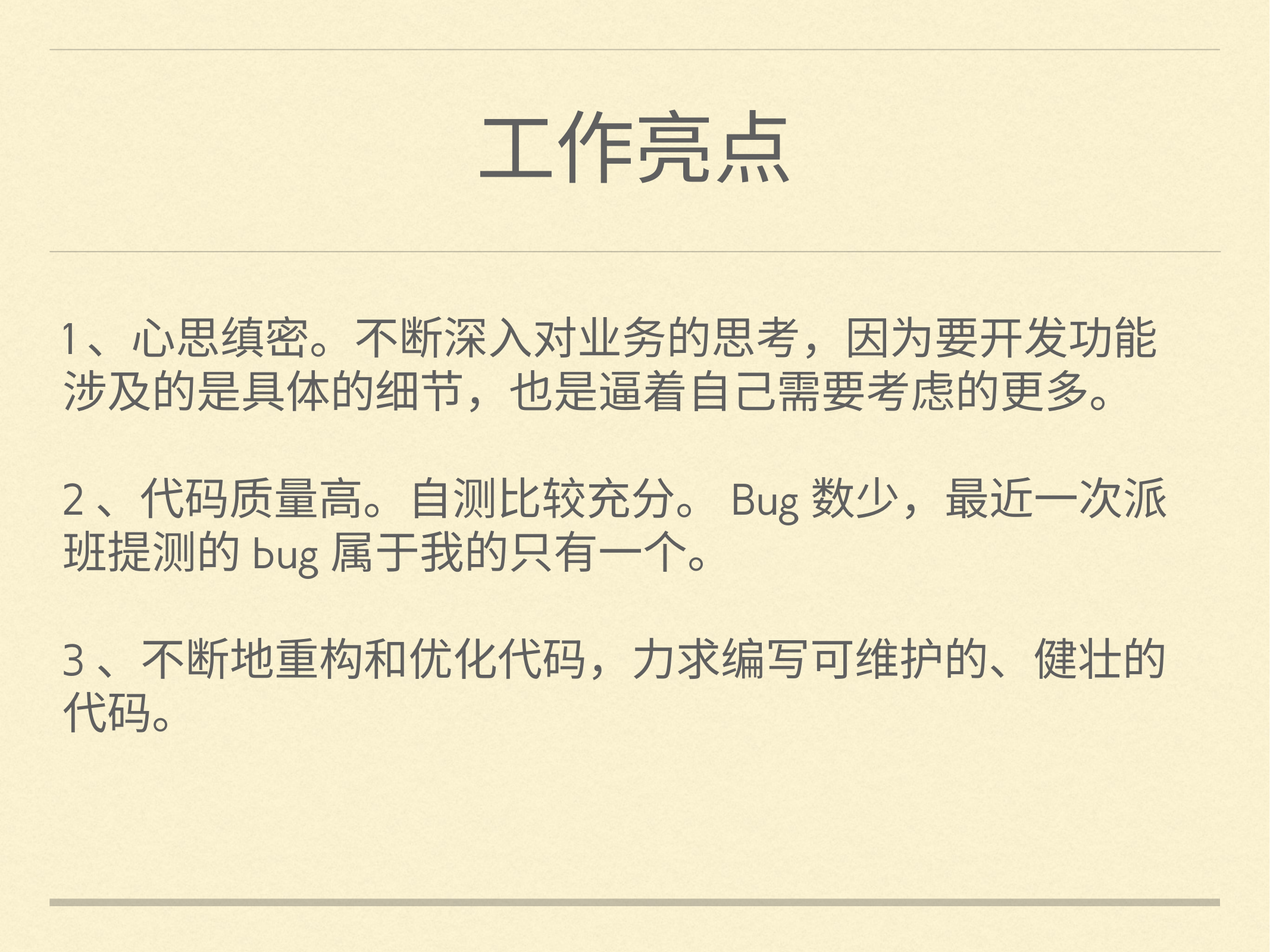

# 工作亮点
1、心思缜密。不断深入对业务的思考，因为要开发功能涉及的是具体的细节，也是逼着自己需要考虑的更多。

2、代码质量高。自测比较充分。Bug数少，最近一次派班提测的bug属于我的只有一个。

3、不断地重构和优化代码，力求编写可维护的、健壮的代码。